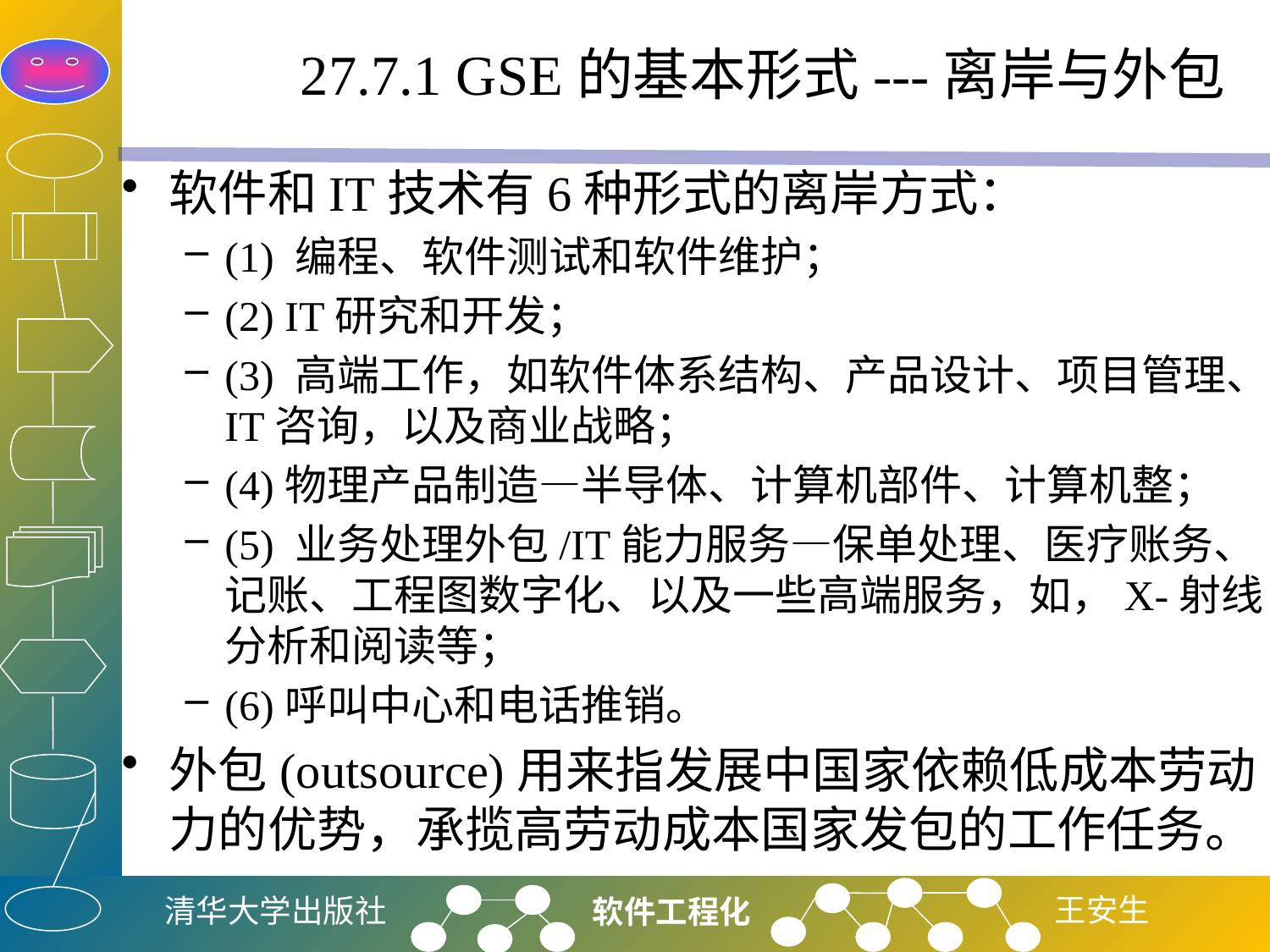

# 27.7.1 GSE的基本形式---离岸与外包
软件和IT技术有6种形式的离岸方式：
(1) 编程、软件测试和软件维护；
(2) IT研究和开发；
(3) 高端工作，如软件体系结构、产品设计、项目管理、IT咨询，以及商业战略；
(4)物理产品制造—半导体、计算机部件、计算机整；
(5) 业务处理外包/IT能力服务—保单处理、医疗账务、记账、工程图数字化、以及一些高端服务，如，X-射线分析和阅读等；
(6)呼叫中心和电话推销。
外包(outsource)用来指发展中国家依赖低成本劳动力的优势，承揽高劳动成本国家发包的工作任务。